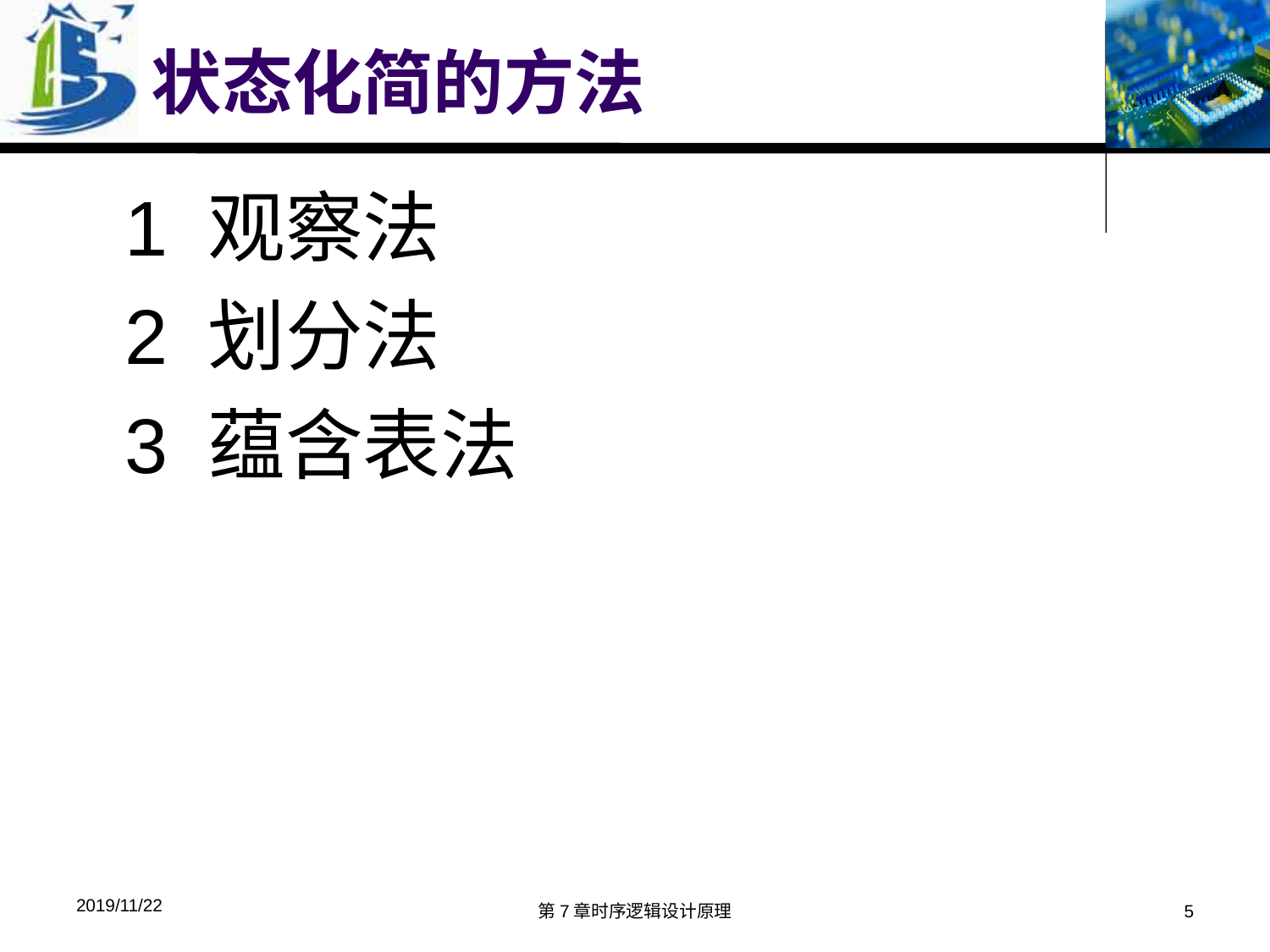

# 状态化简的方法
1 观察法
2 划分法
3 蕴含表法

2019/11/22
第7章时序逻辑设计原理
5